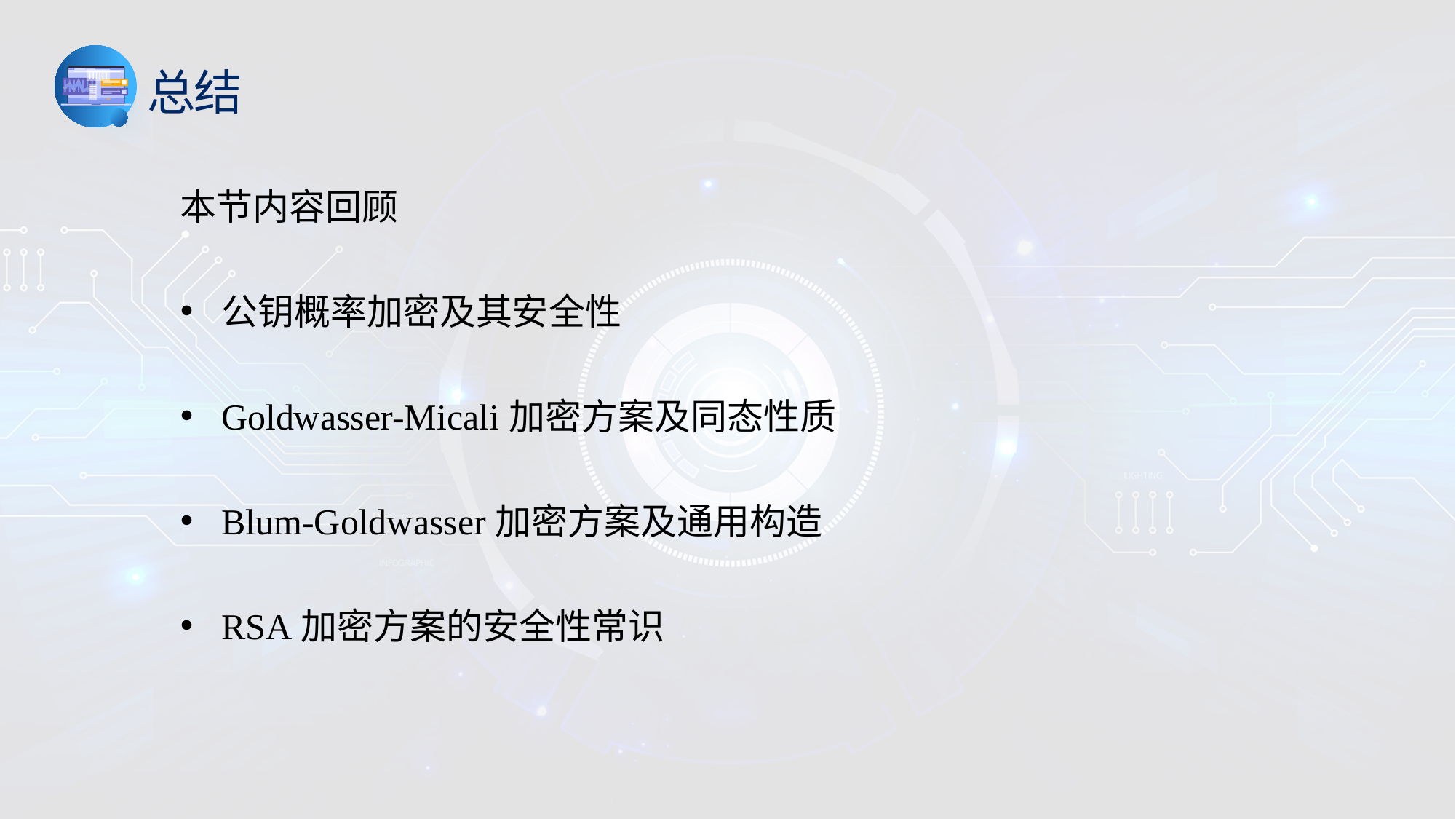

总结

本节内容回顾

公钥概率加密及其安全性

Goldwasser-Micali加密方案及同态性质

Blum-Goldwasser加密方案及通用构造

RSA加密方案的安全性常识